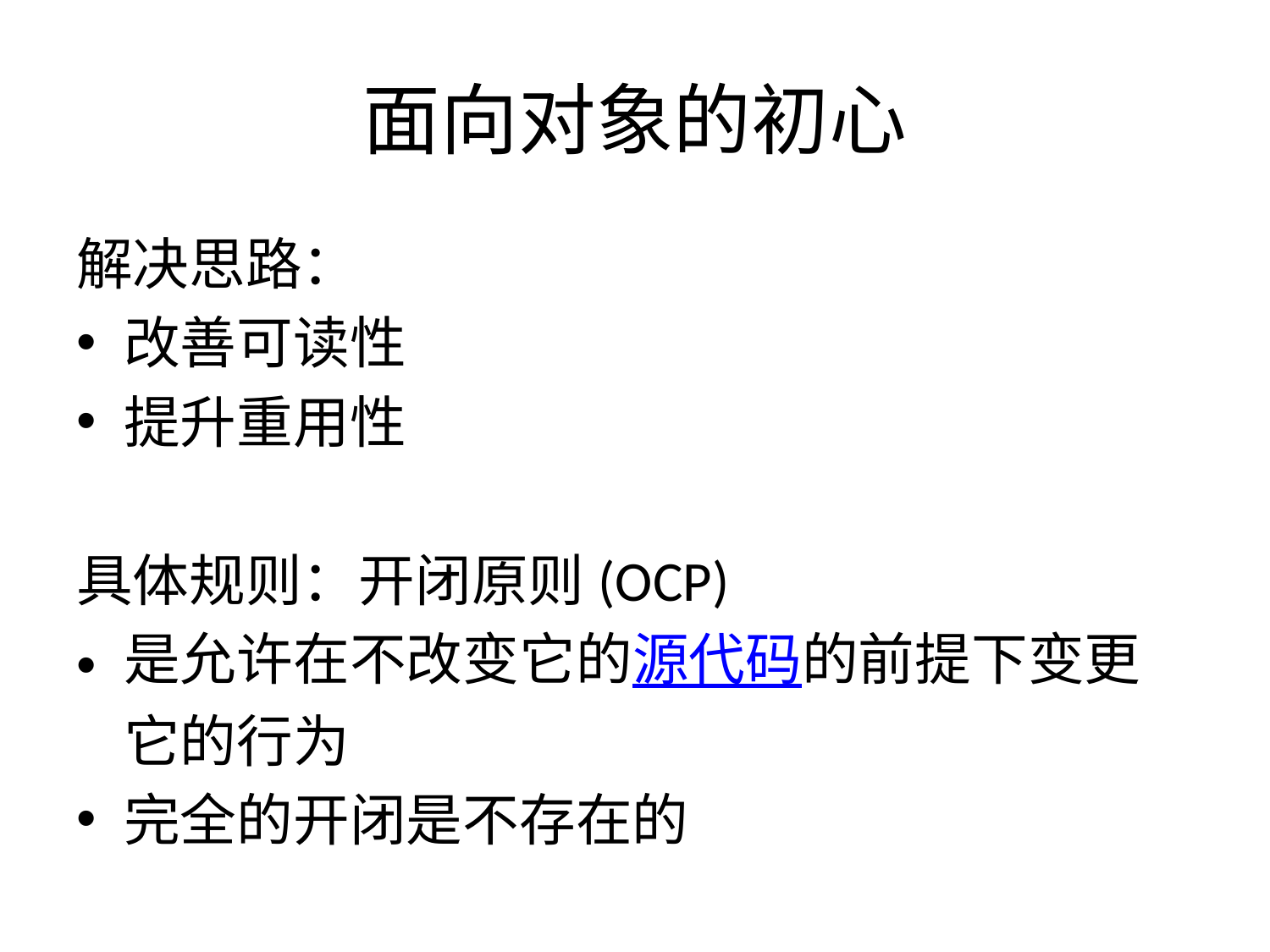

# 面向对象的初心
解决思路：
改善可读性
提升重用性

具体规则：开闭原则(OCP)
是允许在不改变它的源代码的前提下变更它的行为
完全的开闭是不存在的